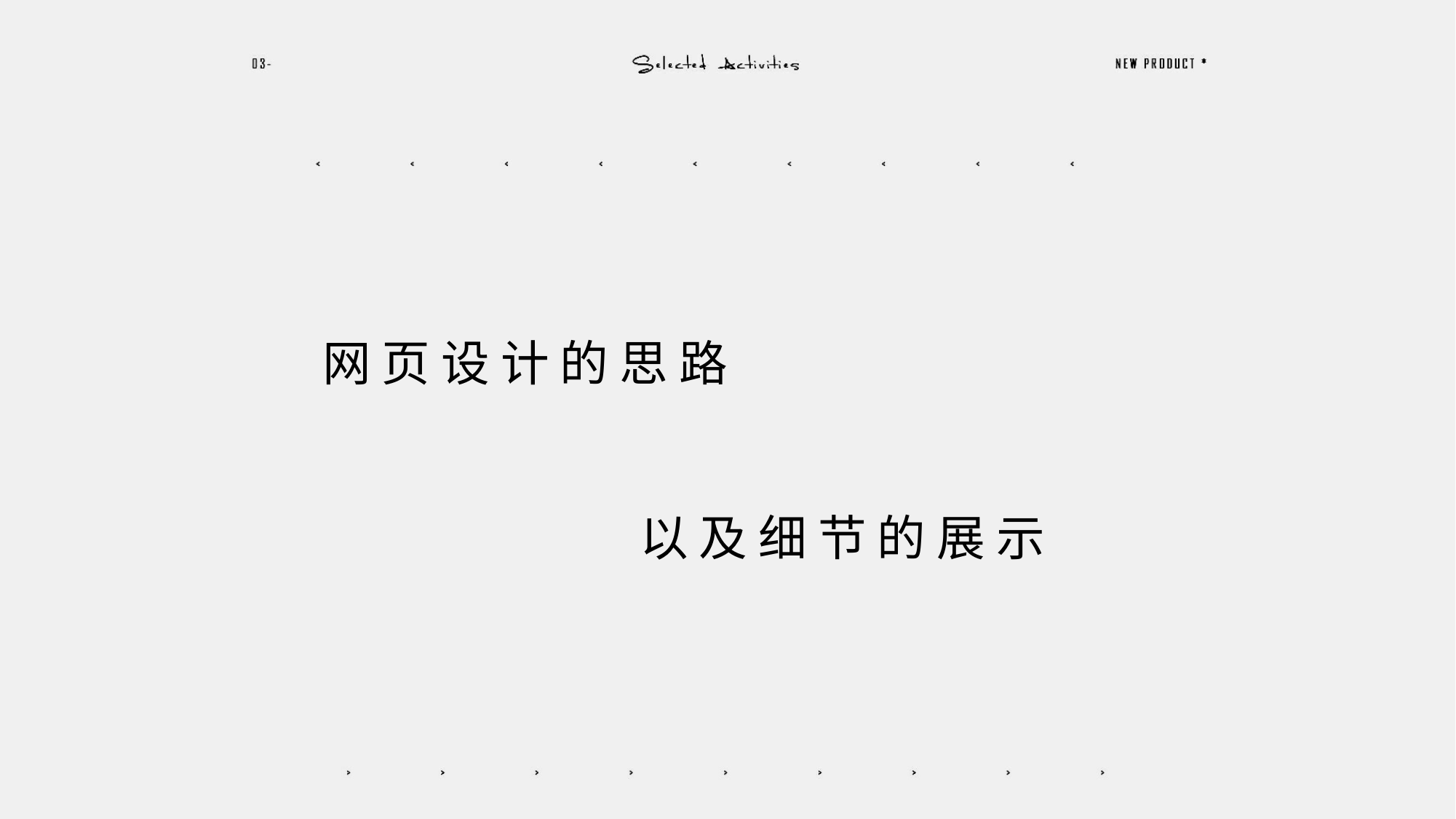

网 页 设 计 的 思 路

                            以 及 细 节 的 展 示